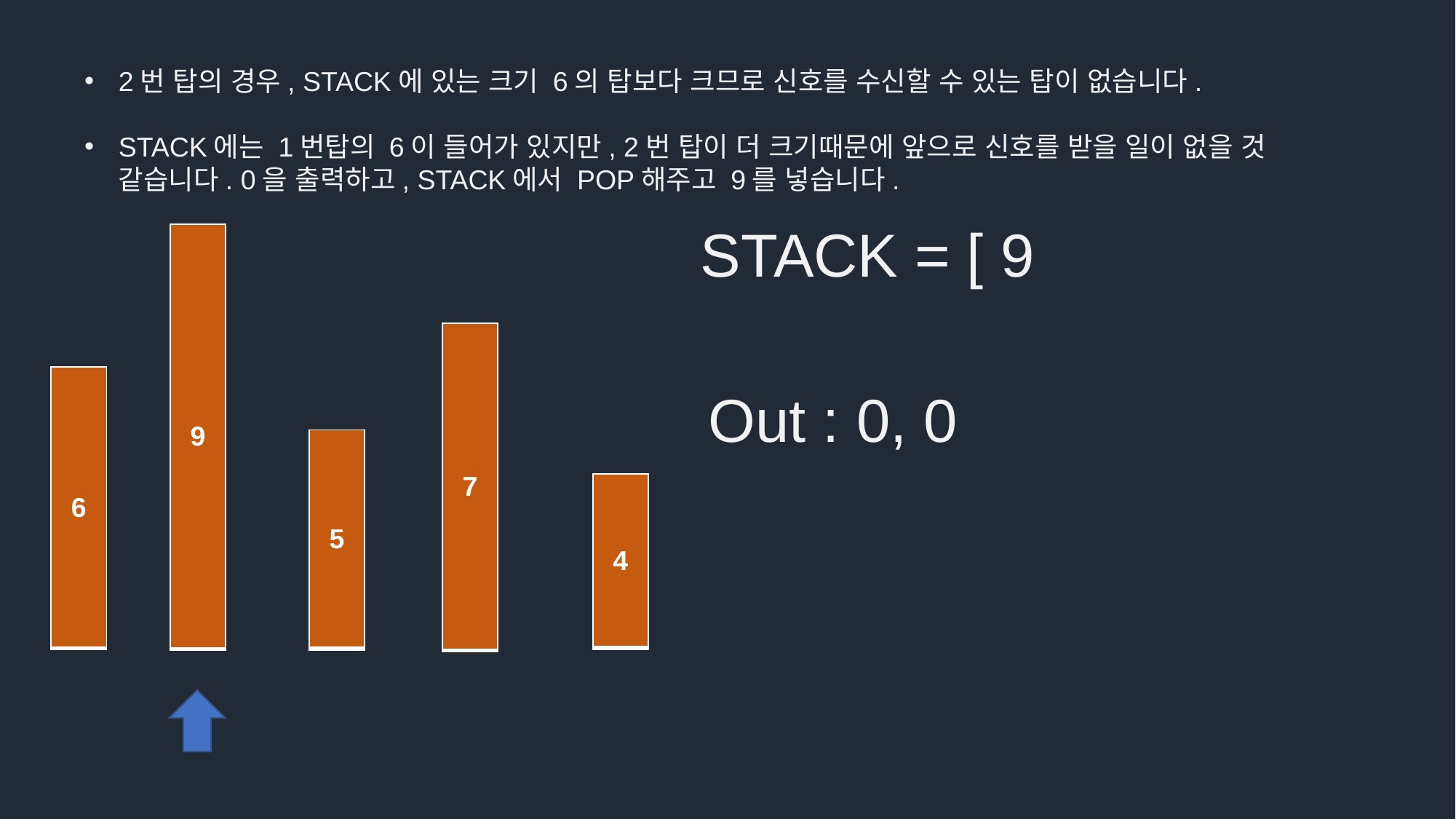

2번 탑의 경우, STACK에 있는 크기 6의 탑보다 크므로 신호를 수신할 수 있는 탑이 없습니다.

STACK에는 1번탑의 6이 들어가 있지만, 2번 탑이 더 크기때문에 앞으로 신호를 받을 일이 없을 것 같습니다. 0을 출력하고, STACK에서 POP해주고 9를 넣습니다.

STACK = [ 9
| 9 |
| --- |
| 7 |
| --- |
| 6 |
| --- |
Out : 0, 0
| 5 |
| --- |
| 4 |
| --- |